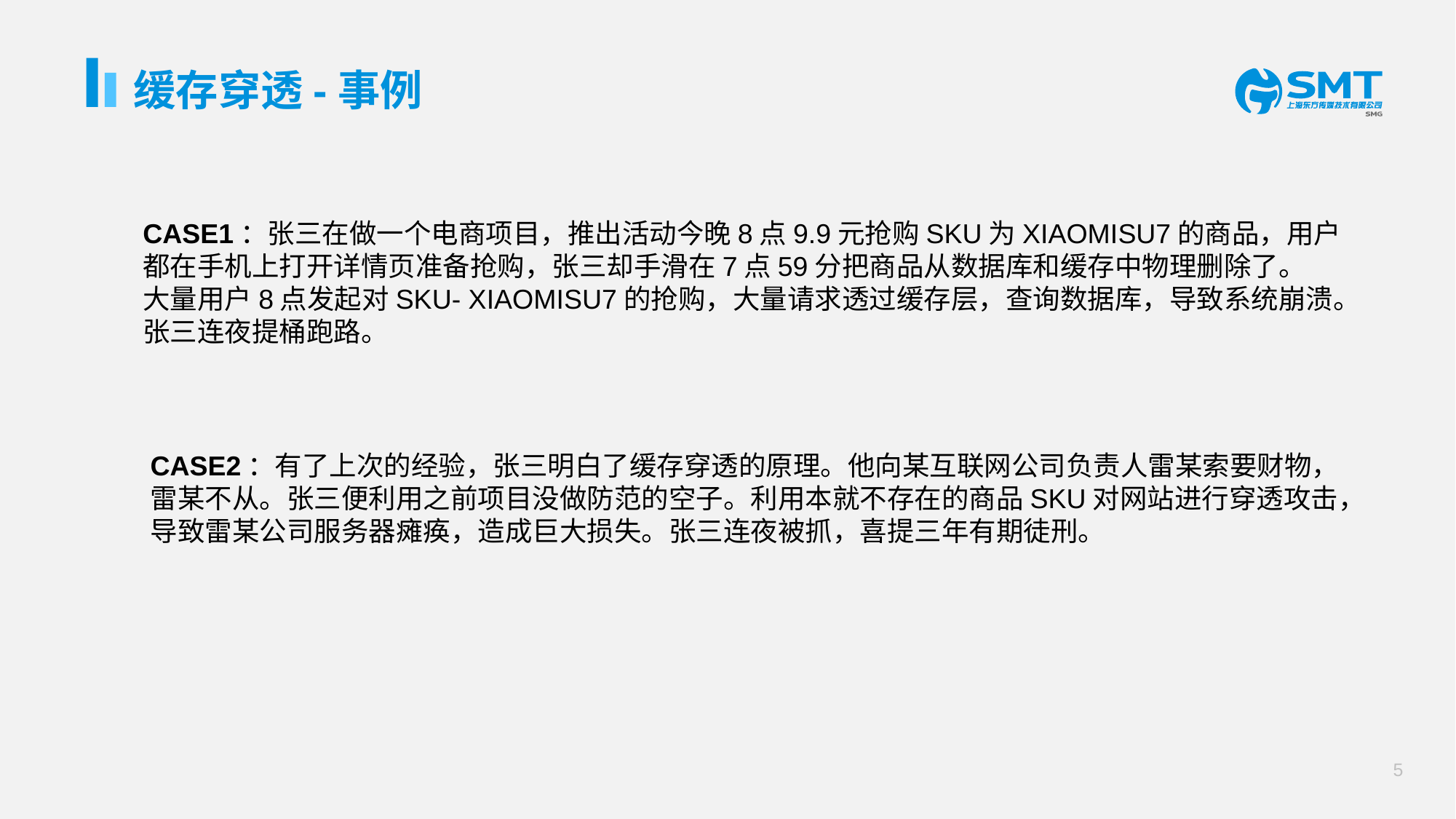

# 缓存穿透-事例
CASE1：张三在做一个电商项目，推出活动今晚8点9.9元抢购SKU为XIAOMISU7的商品，用户
都在手机上打开详情页准备抢购，张三却手滑在7点59分把商品从数据库和缓存中物理删除了。
大量用户8点发起对SKU- XIAOMISU7的抢购，大量请求透过缓存层，查询数据库，导致系统崩溃。
张三连夜提桶跑路。
CASE2：有了上次的经验，张三明白了缓存穿透的原理。他向某互联网公司负责人雷某索要财物，
雷某不从。张三便利用之前项目没做防范的空子。利用本就不存在的商品SKU对网站进行穿透攻击，
导致雷某公司服务器瘫痪，造成巨大损失。张三连夜被抓，喜提三年有期徒刑。
5